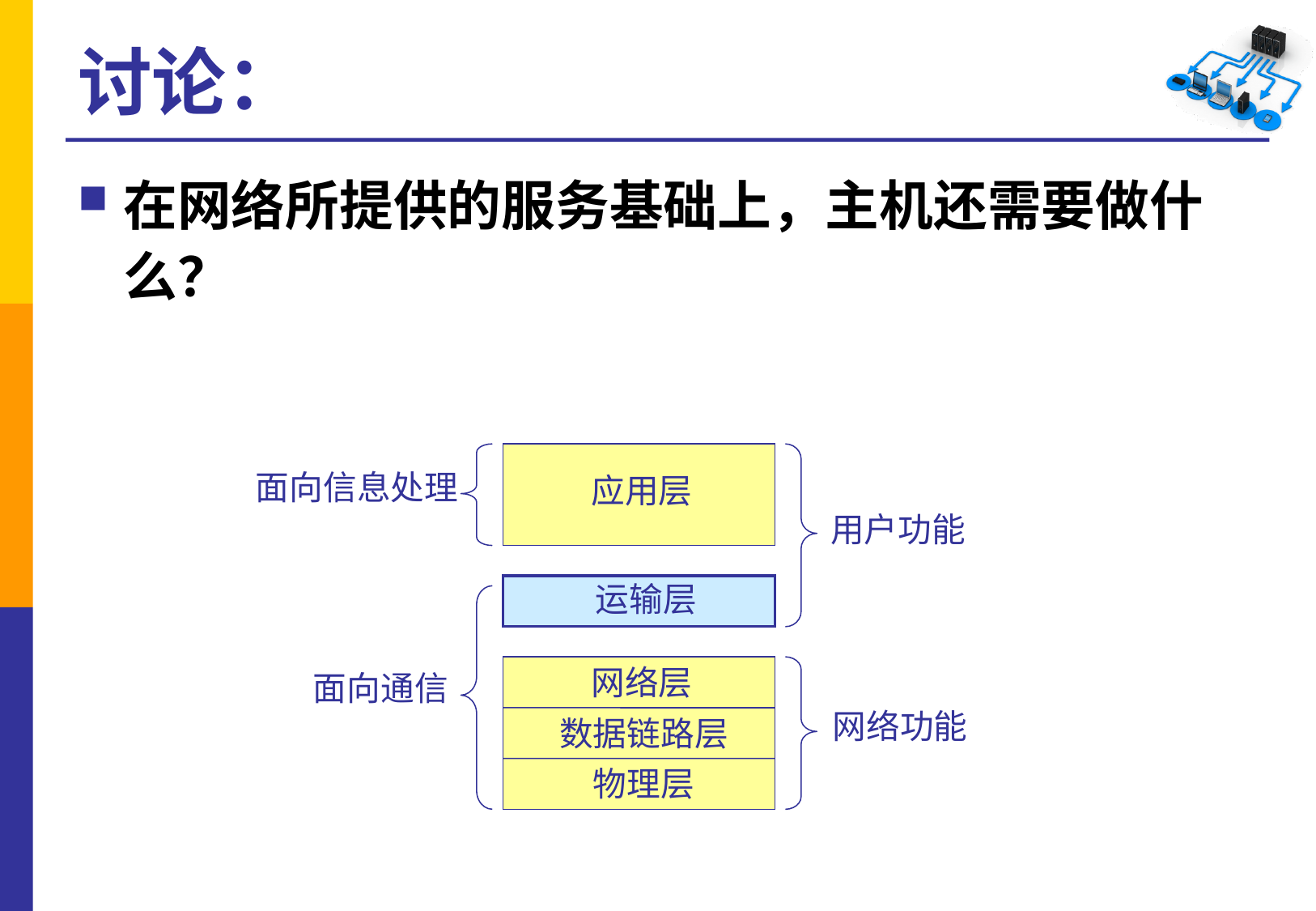

# 讨论：
在网络所提供的服务基础上，主机还需要做什么？

面向信息处理
应用层
用户功能
运输层

网络层

面向通信
网络功能
数据链路层

物理层